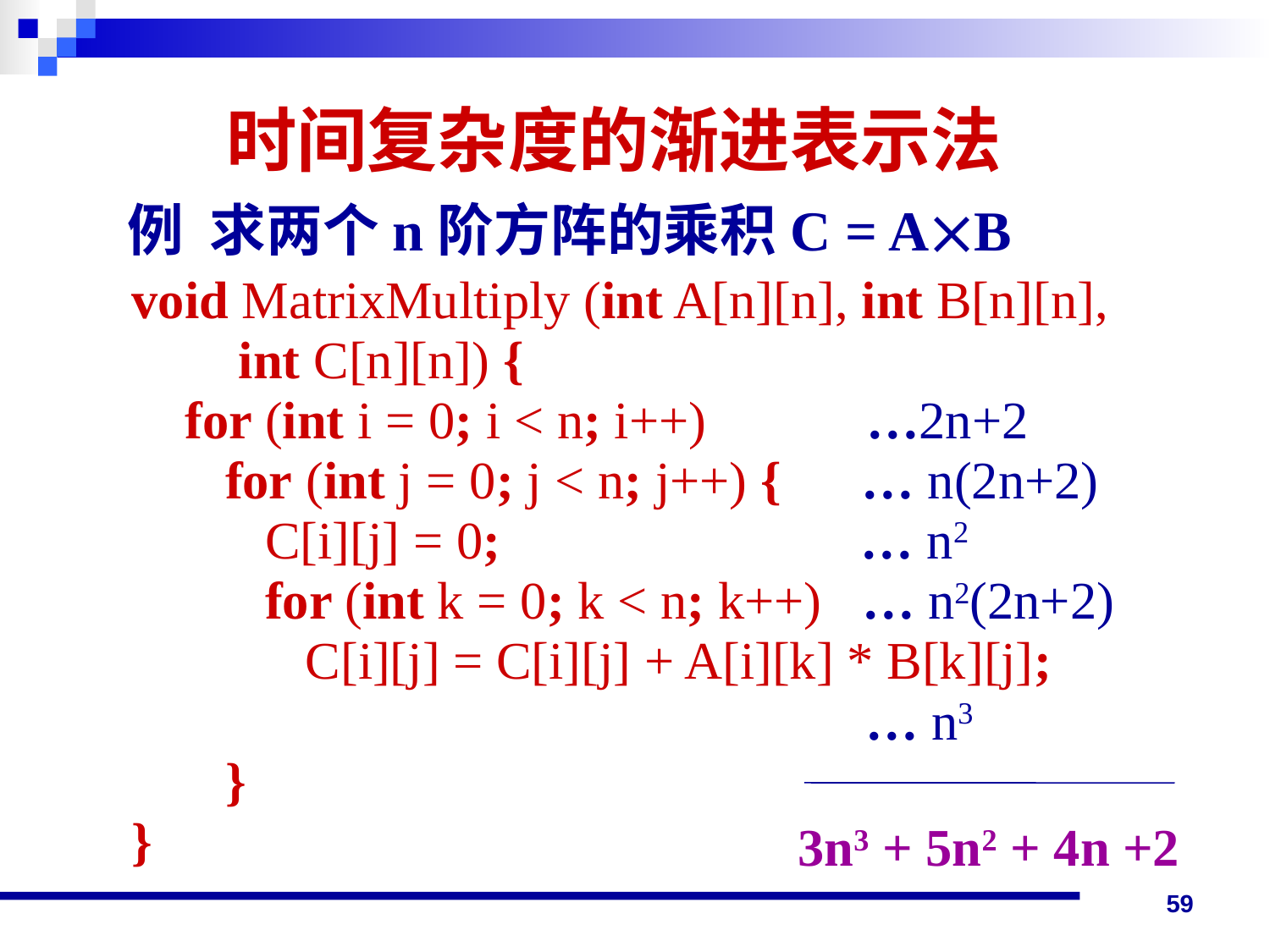

# 时间复杂度的渐进表示法
例  求两个n阶方阵的乘积C = A×B
void MatrixMultiply (int A[n][n], int B[n][n],
        int C[n][n]) {
    for (int i = 0; i < n; i++)            …2n+2
       for (int j = 0; j < n; j++) {      … n(2n+2)
          C[i][j] = 0;                           … n2
          for (int k = 0; k < n; k++)   … n2(2n+2)
             C[i][j] = C[i][j] + A[i][k] * B[k][j];
                                                       … n3
       }
}

3n3 + 5n2 + 4n +2
59